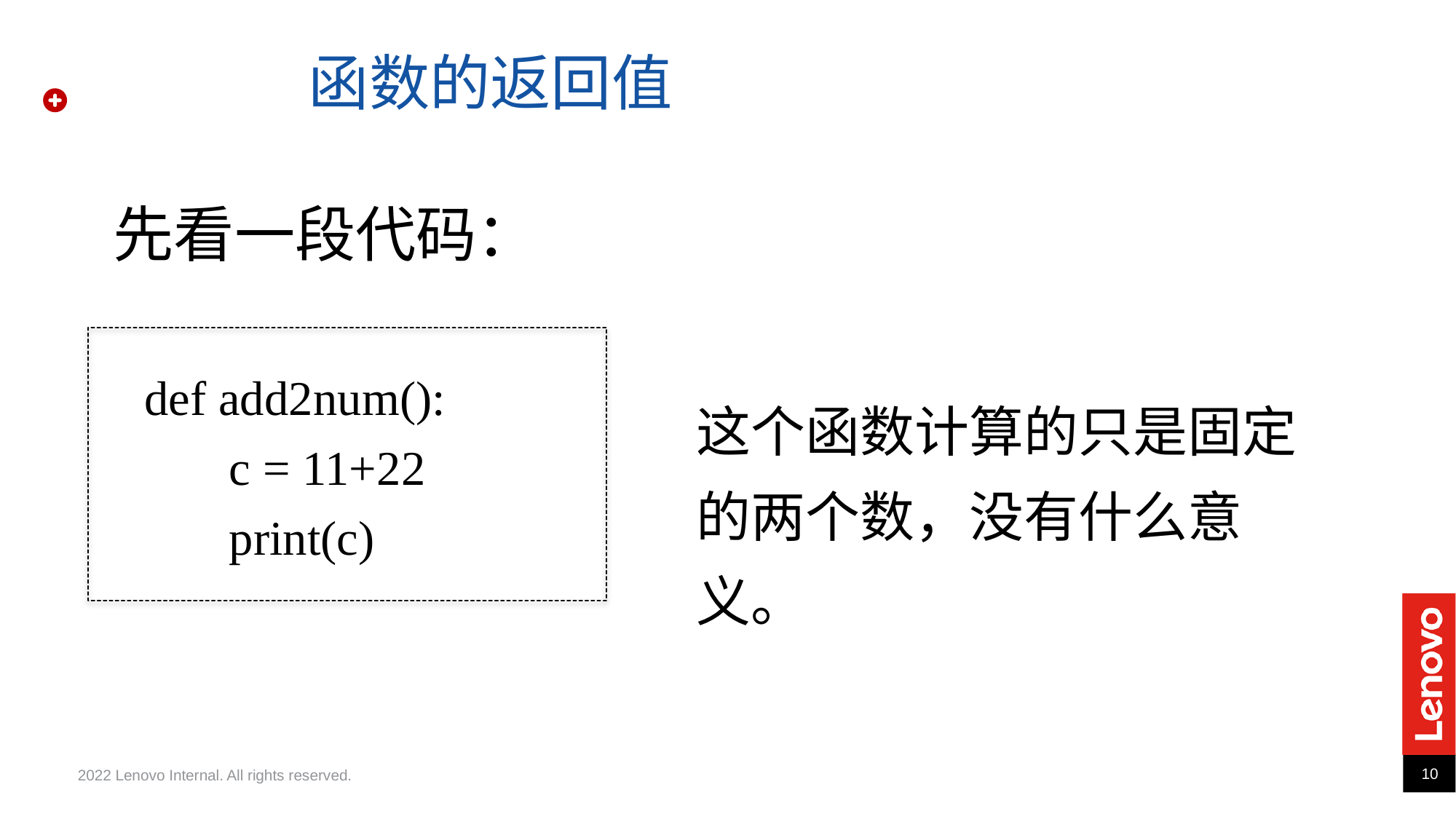

函数的返回值
先看一段代码：

  def add2num():
	c = 11+22
	print(c)
这个函数计算的只是固定的两个数，没有什么意义。